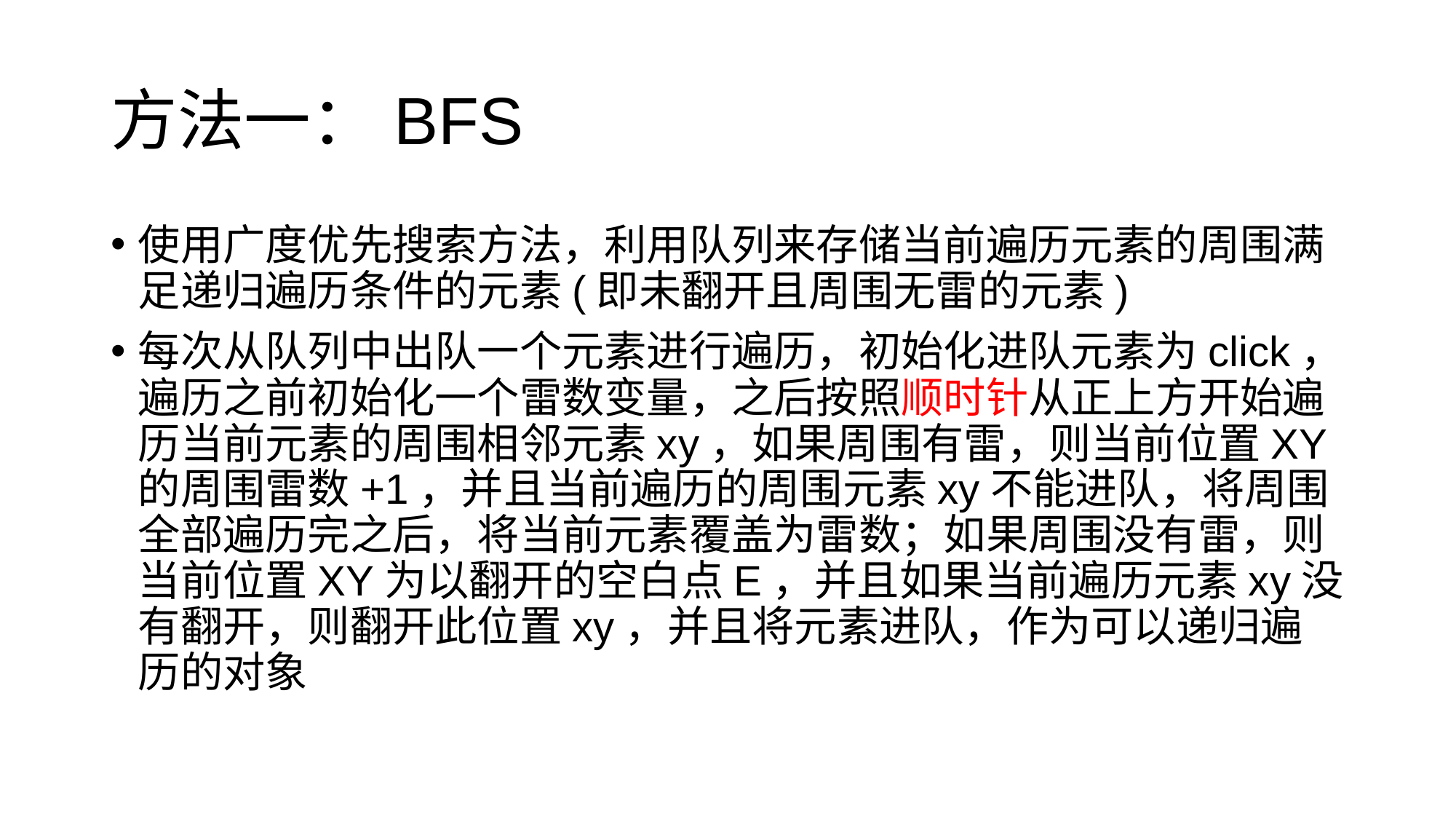

# 方法一：BFS
使用广度优先搜索方法，利用队列来存储当前遍历元素的周围满足递归遍历条件的元素(即未翻开且周围无雷的元素)
每次从队列中出队一个元素进行遍历，初始化进队元素为click，遍历之前初始化一个雷数变量，之后按照顺时针从正上方开始遍历当前元素的周围相邻元素xy，如果周围有雷，则当前位置XY的周围雷数+1，并且当前遍历的周围元素xy不能进队，将周围全部遍历完之后，将当前元素覆盖为雷数；如果周围没有雷，则当前位置XY为以翻开的空白点E，并且如果当前遍历元素xy没有翻开，则翻开此位置xy，并且将元素进队，作为可以递归遍历的对象